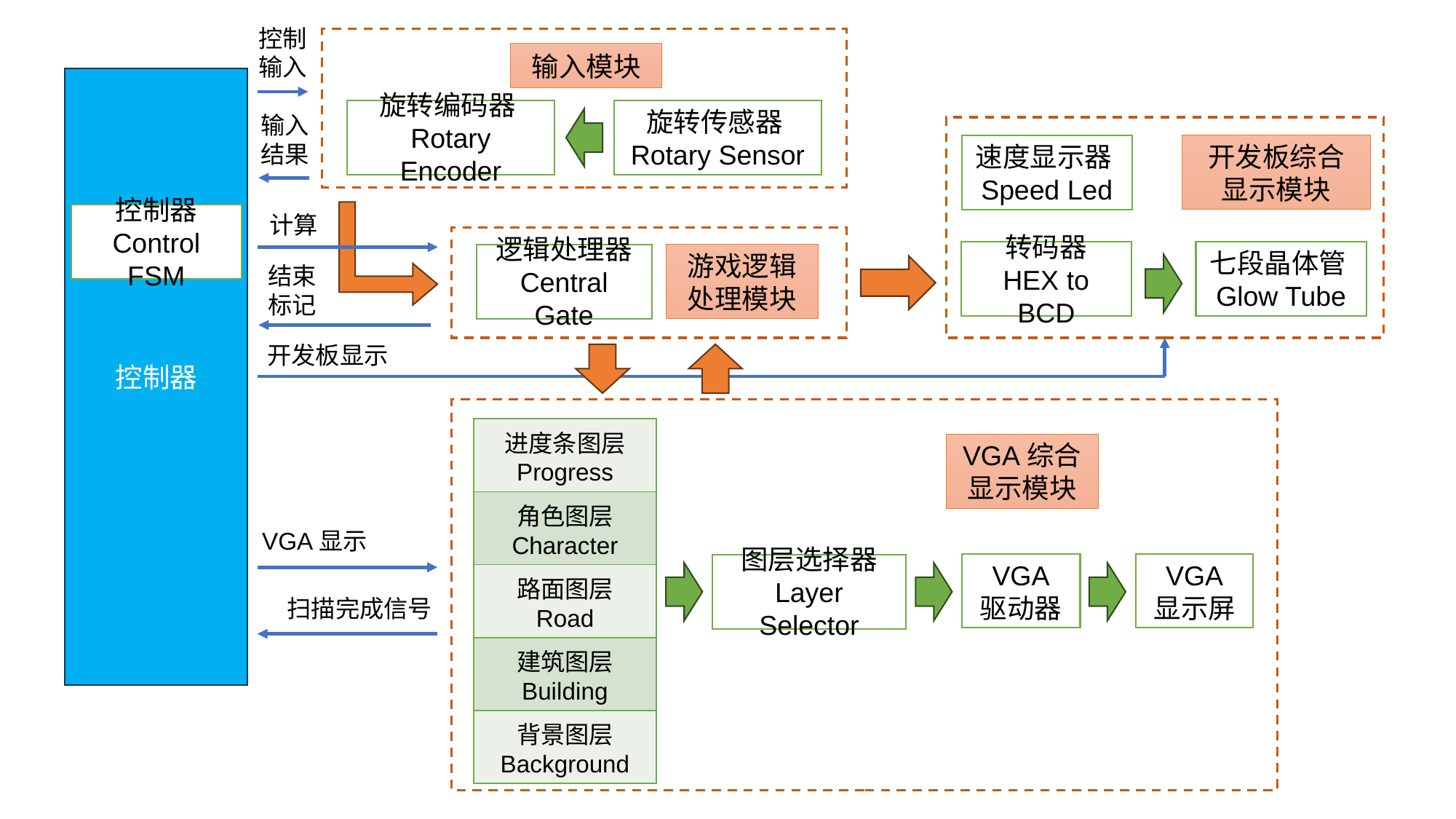

控制
输入

输入模块
控制器
旋转编码器Rotary Encoder
旋转传感器Rotary Sensor
输入
结果

速度显示器Speed Led
开发板综合
显示模块

控制器
Control FSM
计算

七段晶体管Glow Tube
转码器
HEX to BCD
逻辑处理器
Central Gate
游戏逻辑处理模块

结束
标记
开发板显示

| 进度条图层 Progress |
| --- |
| 角色图层 Character |
| 路面图层 Road |
| 建筑图层 Building |
| 背景图层 Background |
VGA综合
显示模块
VGA显示
VGA
驱动器
VGA
显示屏
图层选择器
Layer Selector

扫描完成信号